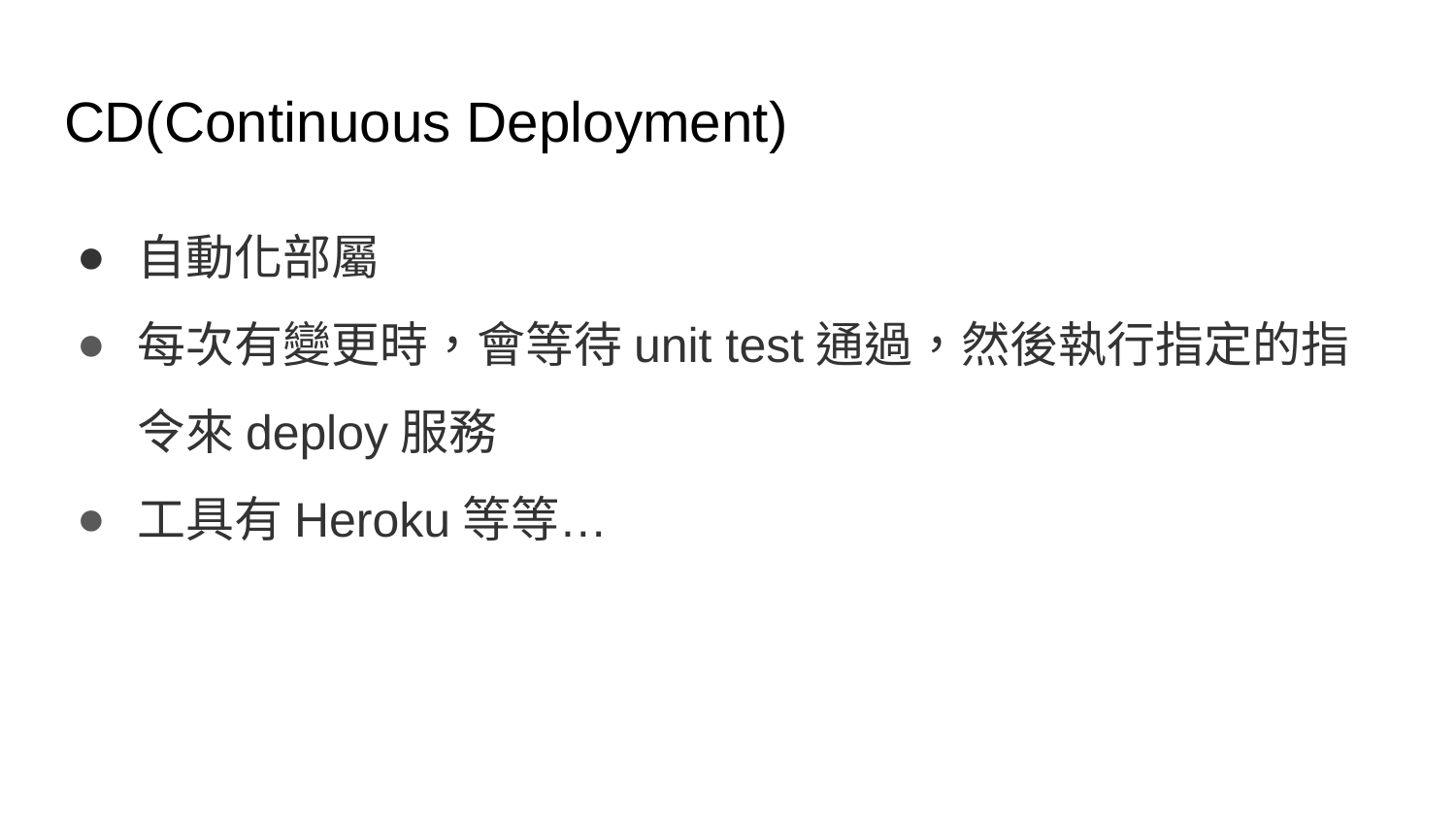

# CD(Continuous Deployment)
自動化部屬
每次有變更時，會等待unit test通過，然後執行指定的指令來deploy服務
工具有Heroku等等…